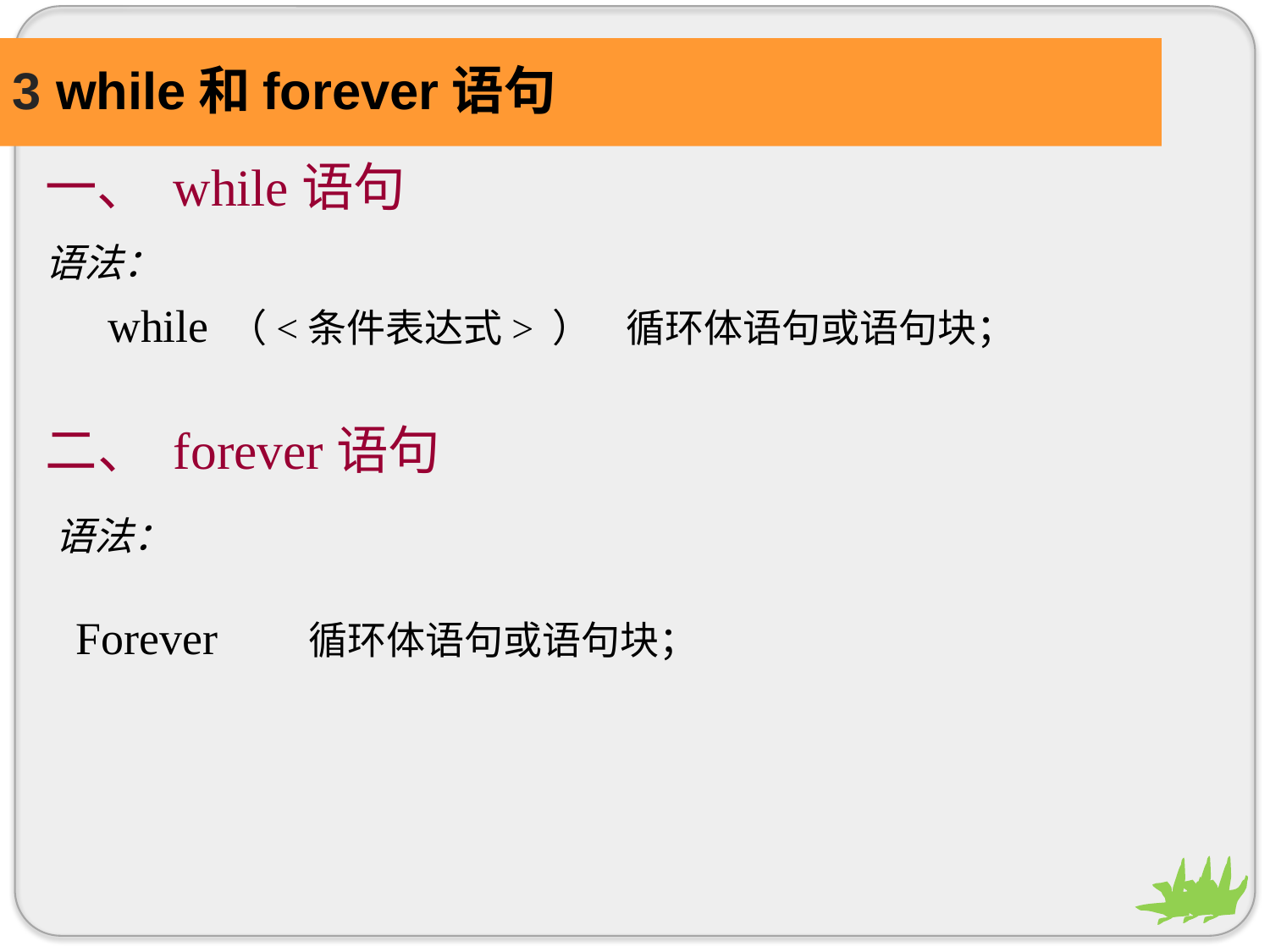

3 while和forever语句
一、 while语句
语法：
while （<条件表达式> ）    循环体语句或语句块；
二、 forever语句
语法：
Forever       循环体语句或语句块；
53